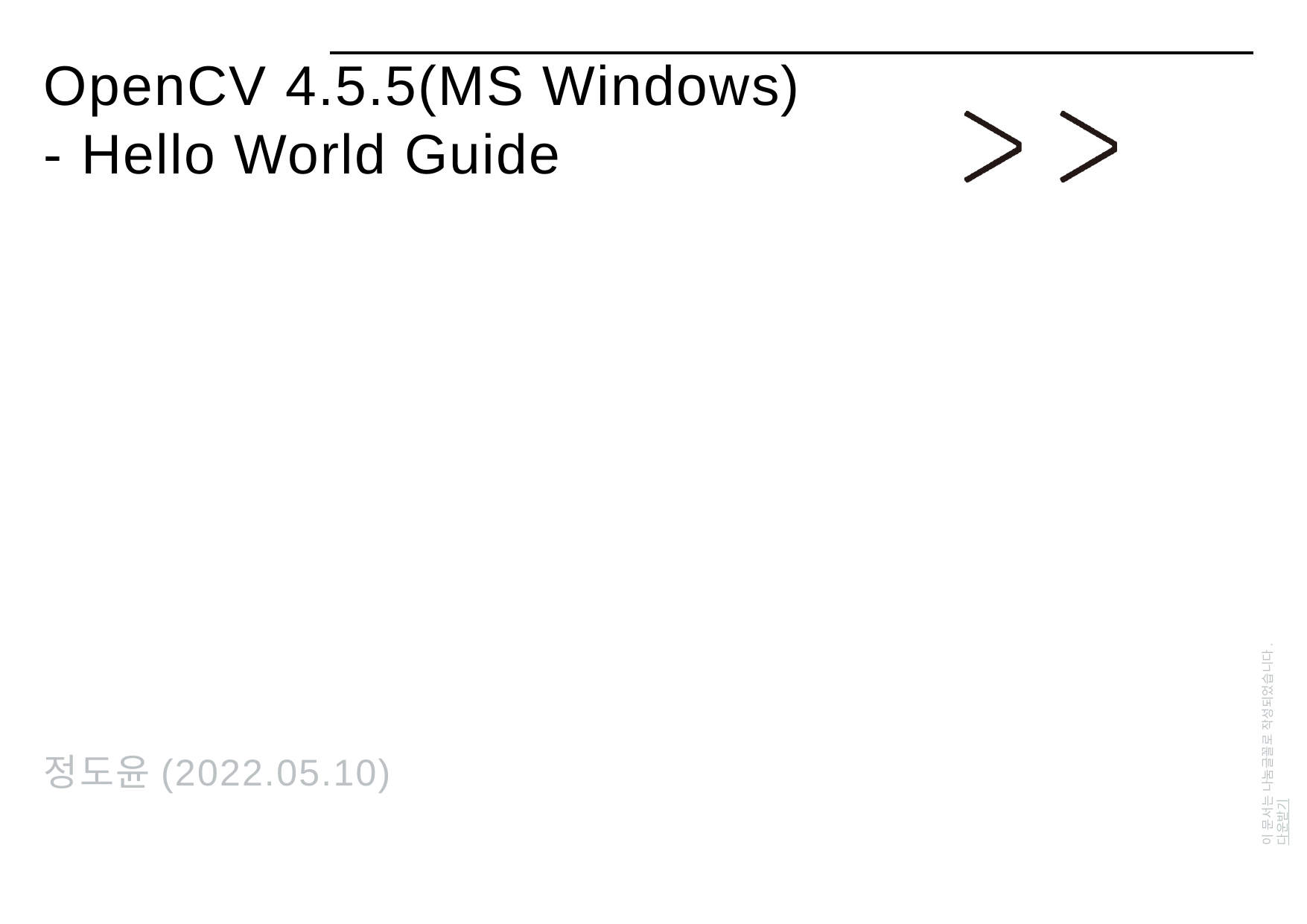

# OpenCV 4.5.5(MS Windows) - Hello World Guide
이 문서는 나눔글꼴로 작성되었습니다. 다운받기
정도윤(2022.05.10)